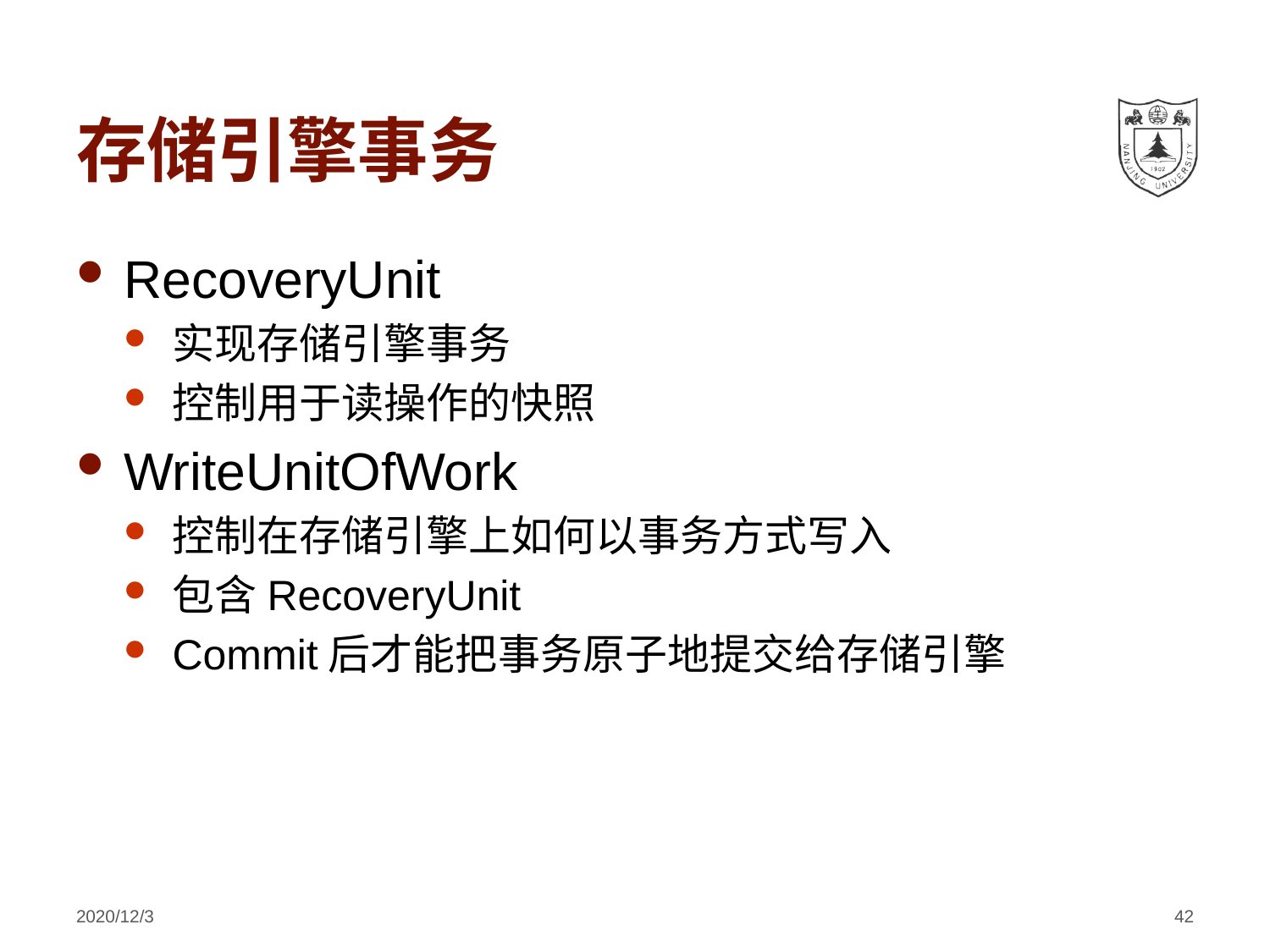

# 存储引擎事务
RecoveryUnit
实现存储引擎事务
控制用于读操作的快照
WriteUnitOfWork
控制在存储引擎上如何以事务方式写入
包含RecoveryUnit
Commit后才能把事务原子地提交给存储引擎

2020/12/3

42